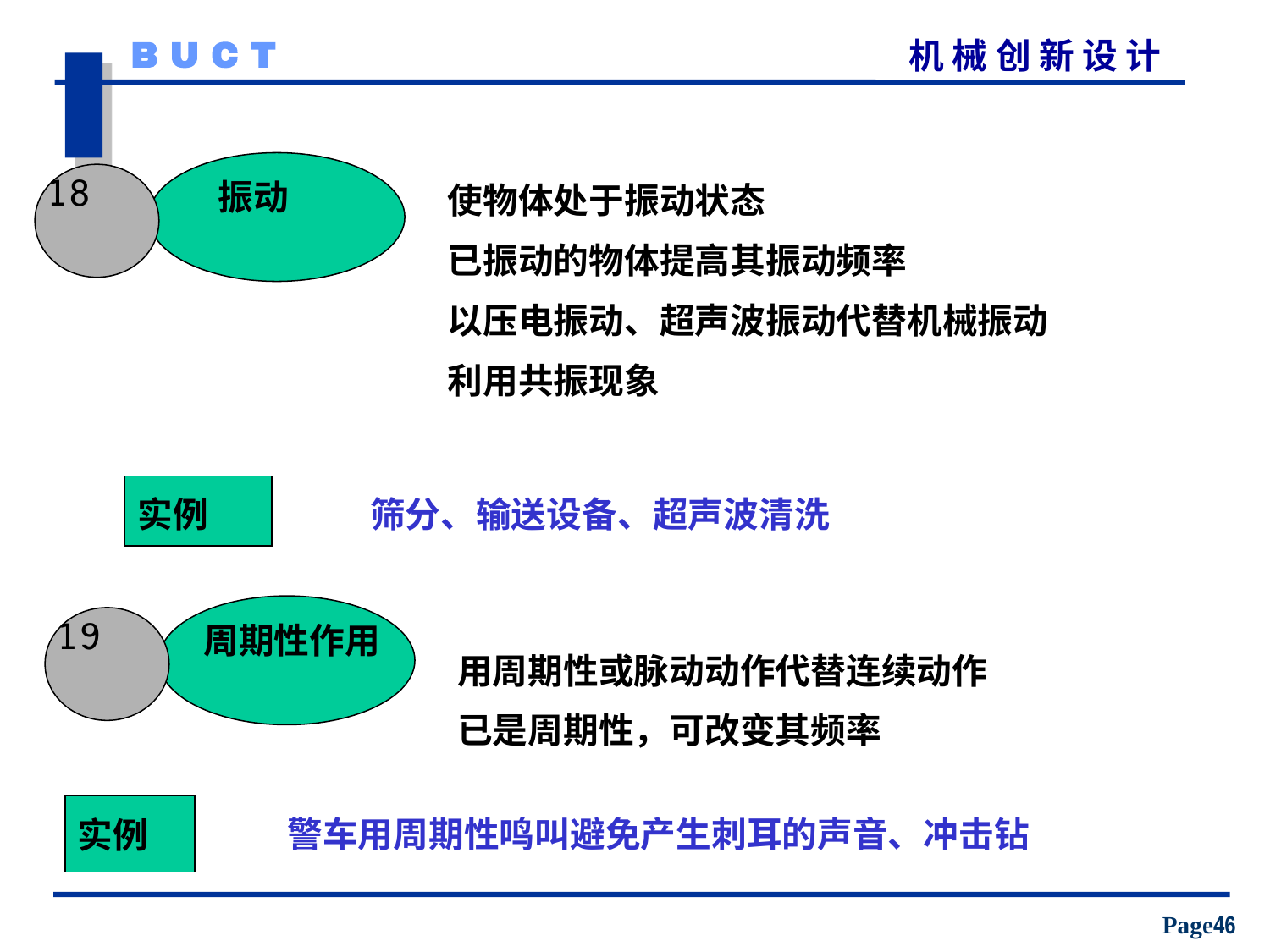

振动

18
使物体处于振动状态
已振动的物体提高其振动频率
以压电振动、超声波振动代替机械振动
利用共振现象

实例
筛分、输送设备、超声波清洗

周期性作用

19
用周期性或脉动动作代替连续动作
已是周期性，可改变其频率

实例
警车用周期性鸣叫避免产生刺耳的声音、冲击钻
Page46